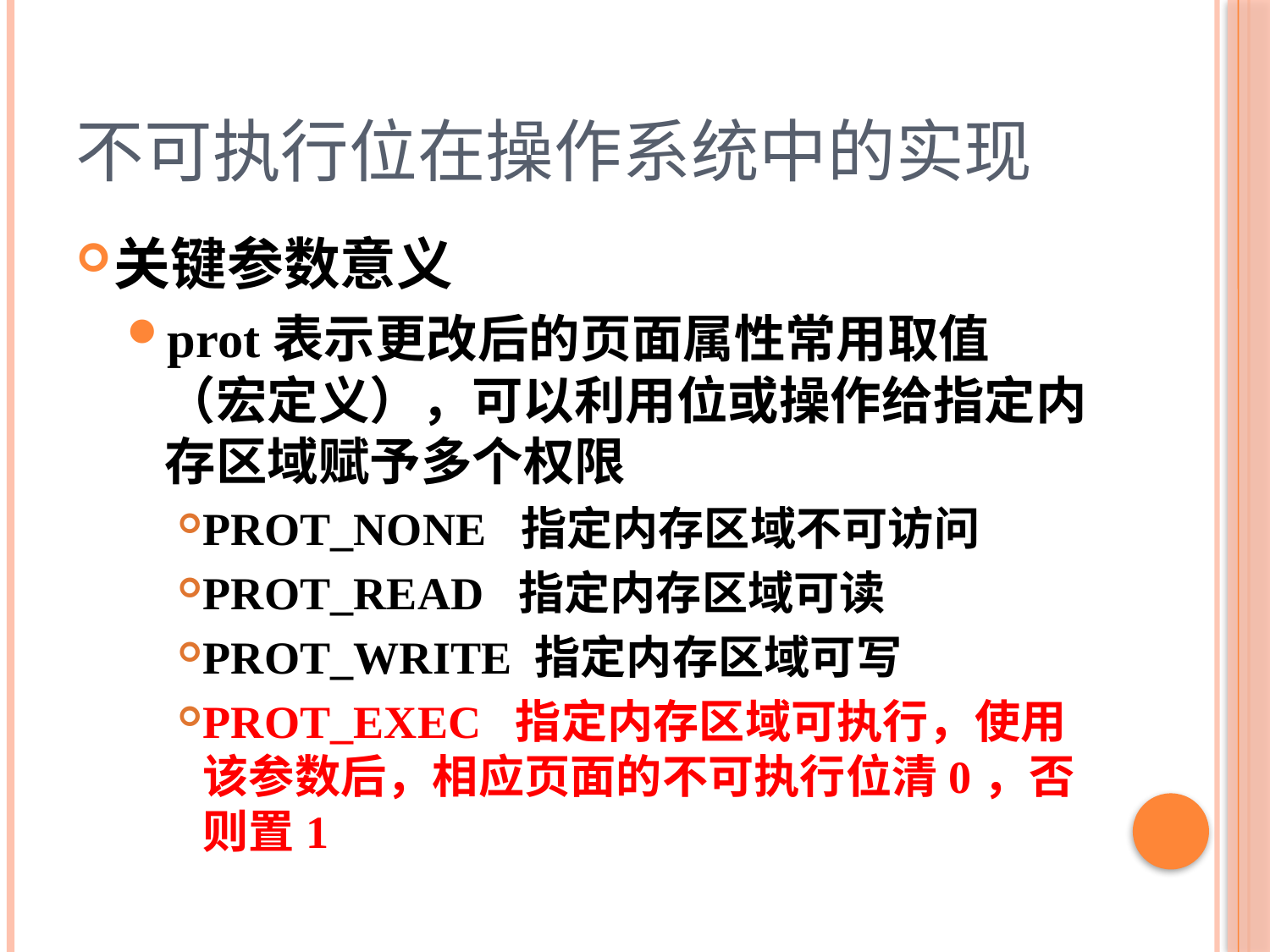

# 不可执行位在操作系统中的实现
关键参数意义
prot表示更改后的页面属性常用取值（宏定义），可以利用位或操作给指定内存区域赋予多个权限
PROT_NONE  指定内存区域不可访问
PROT_READ  指定内存区域可读
PROT_WRITE 指定内存区域可写
PROT_EXEC  指定内存区域可执行，使用该参数后，相应页面的不可执行位清0，否则置1